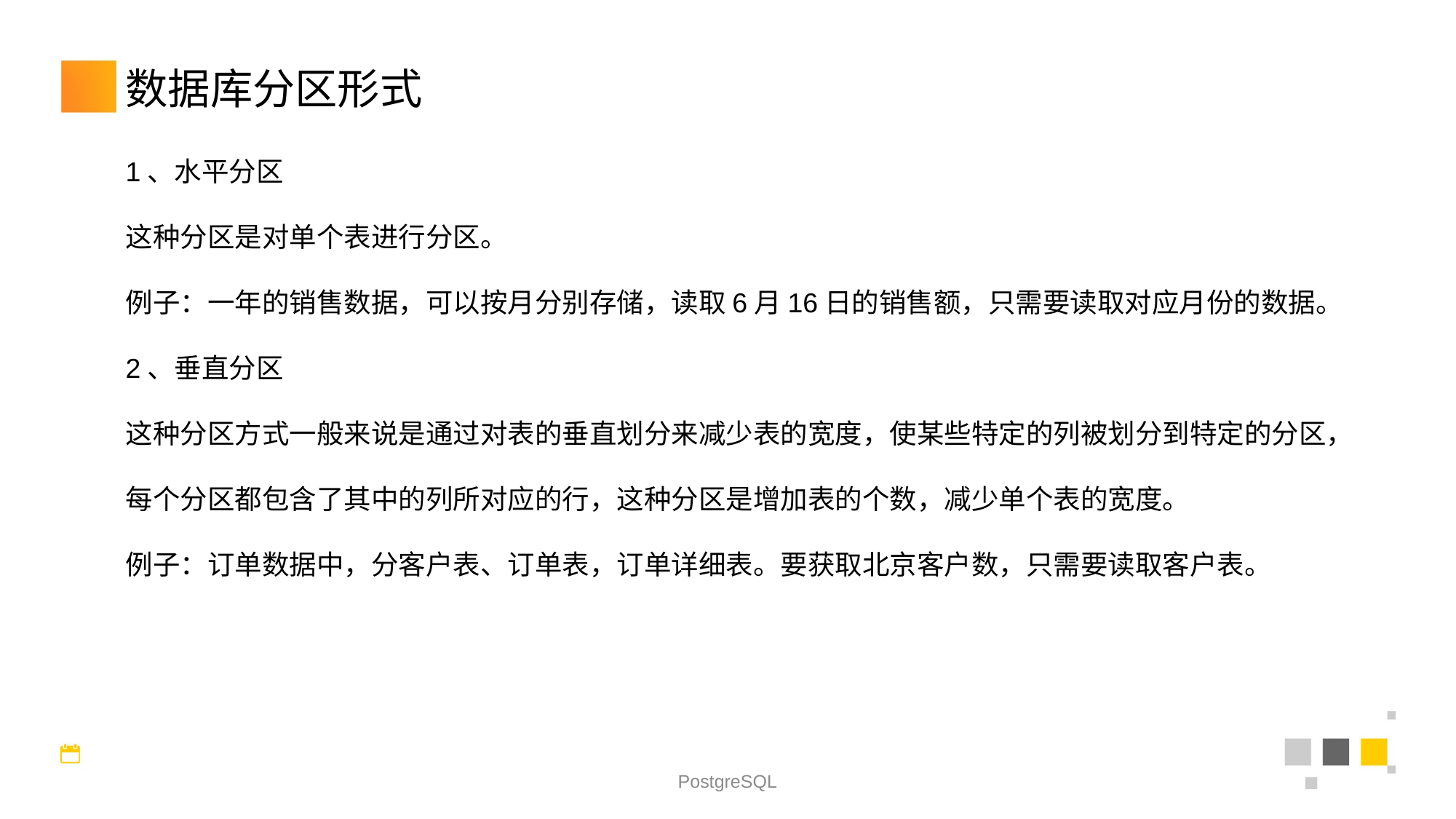

数据库分区形式
1、水平分区
这种分区是对单个表进行分区。
例子：一年的销售数据，可以按月分别存储，读取6月16日的销售额，只需要读取对应月份的数据。
2、垂直分区
这种分区方式一般来说是通过对表的垂直划分来减少表的宽度，使某些特定的列被划分到特定的分区，每个分区都包含了其中的列所对应的行，这种分区是增加表的个数，减少单个表的宽度。
例子：订单数据中，分客户表、订单表，订单详细表。要获取北京客户数，只需要读取客户表。

PostgreSQL
4